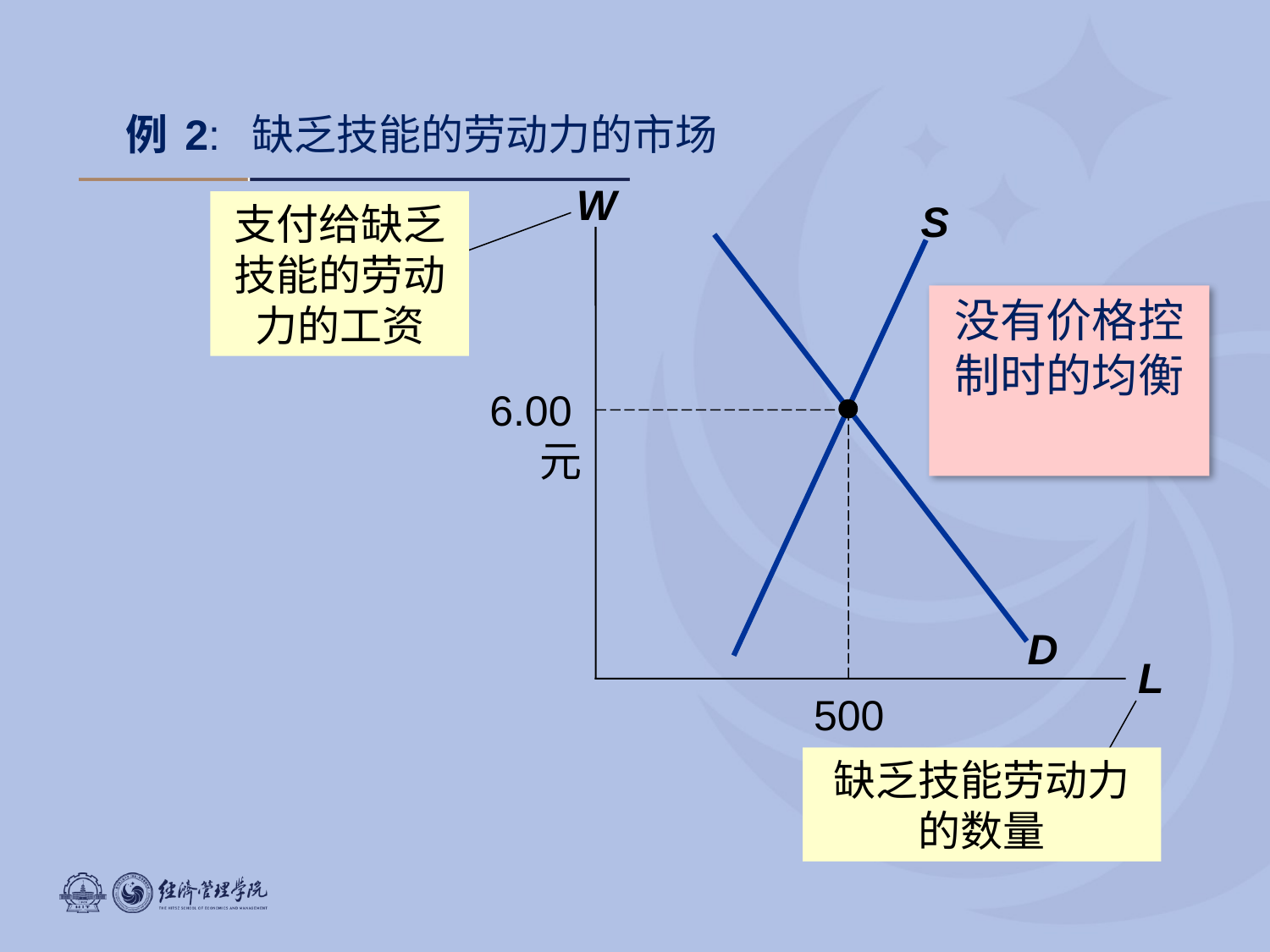

例 2:  缺乏技能的劳动力的市场
W

L
S

支付给缺乏技能的劳动力的工资

D
没有价格控制时的均衡
6.00元

500

缺乏技能劳动力的数量